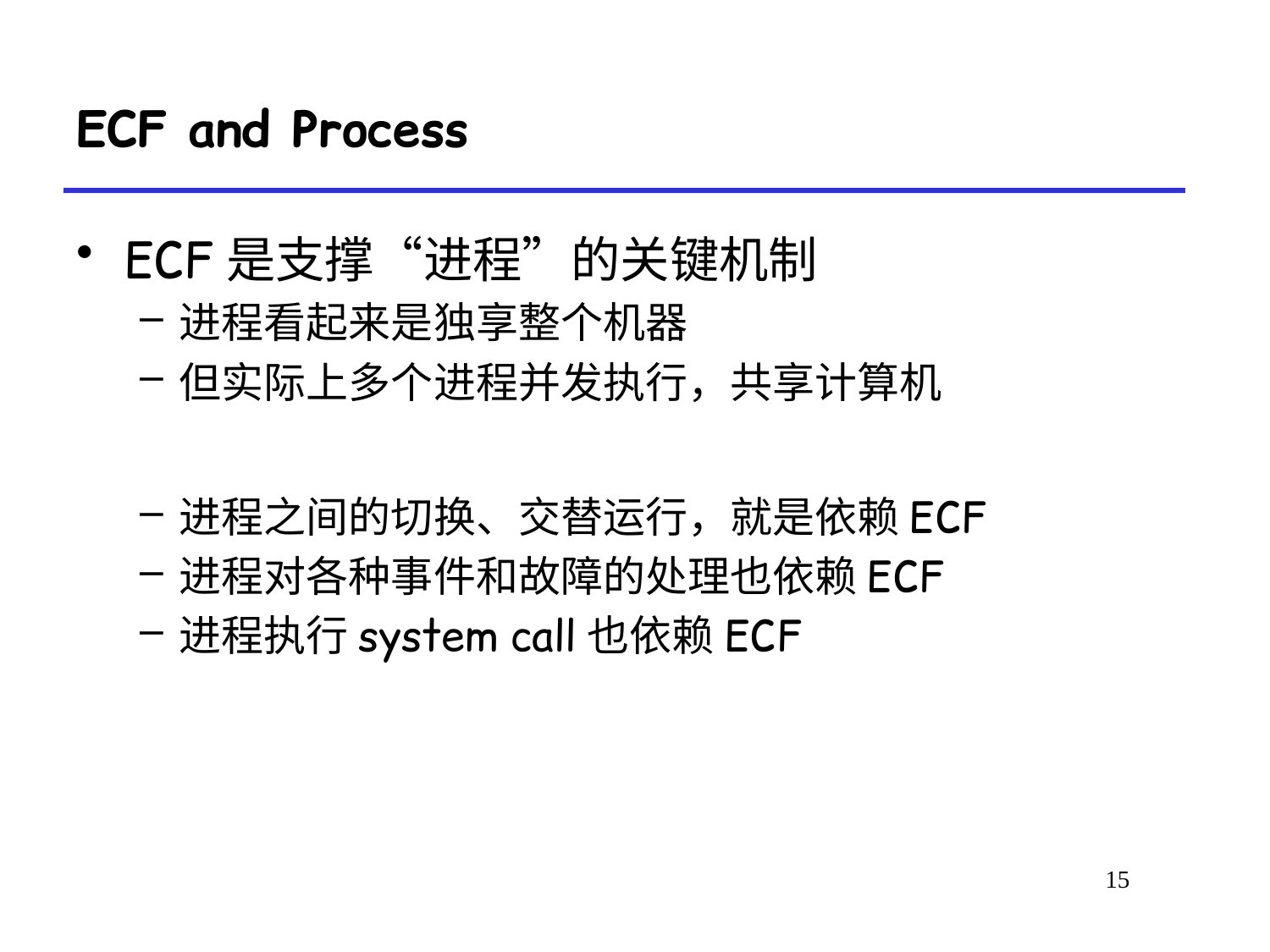

# ECF and Process
ECF是支撑“进程”的关键机制
进程看起来是独享整个机器
但实际上多个进程并发执行，共享计算机

进程之间的切换、交替运行，就是依赖ECF
进程对各种事件和故障的处理也依赖ECF
进程执行system call也依赖ECF
15